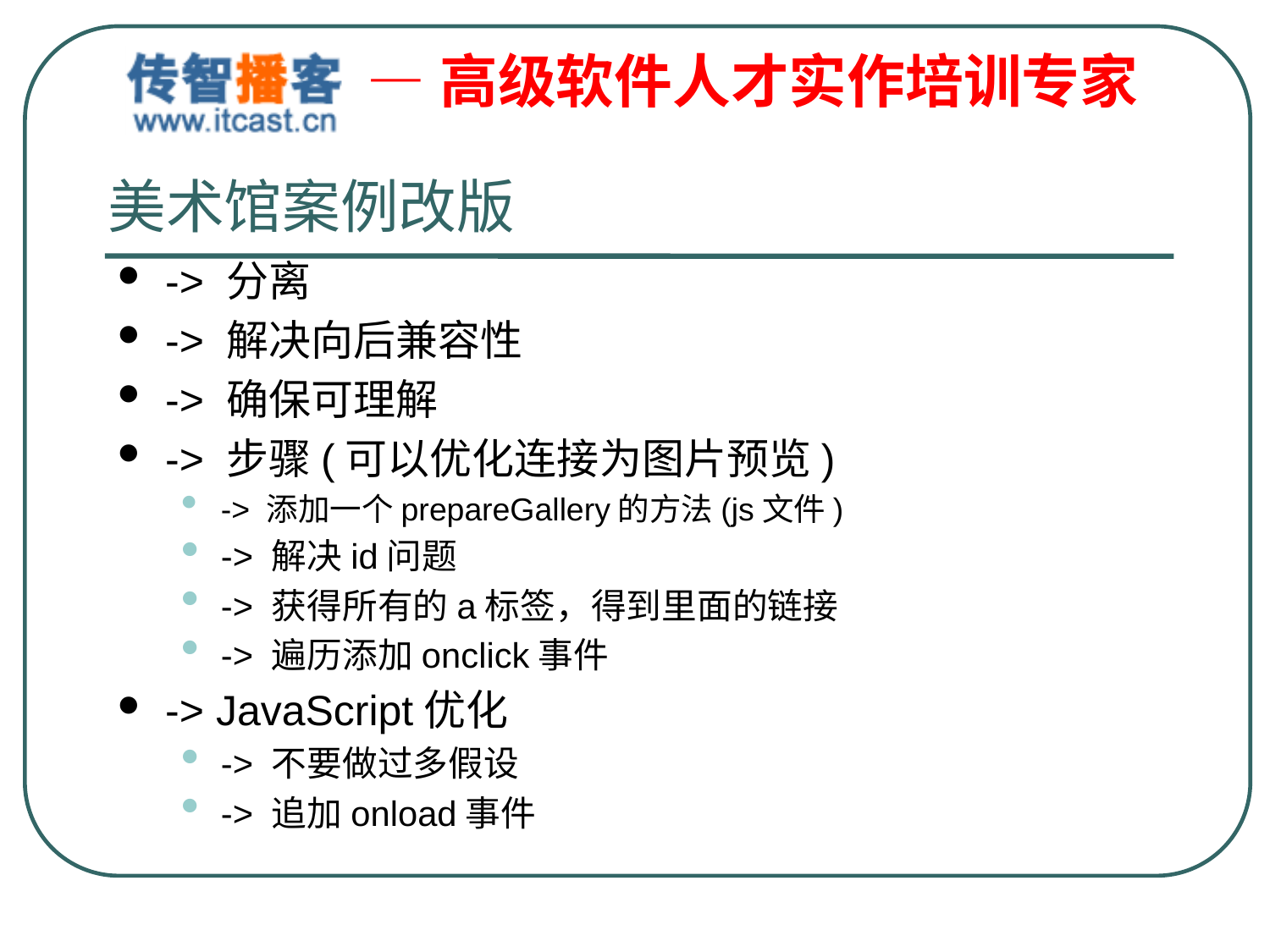

# 美术馆案例改版
-> 分离
-> 解决向后兼容性
-> 确保可理解
-> 步骤(可以优化连接为图片预览)
-> 添加一个prepareGallery的方法(js文件)
-> 解决id问题
-> 获得所有的a标签，得到里面的链接
-> 遍历添加onclick事件
-> JavaScript优化
-> 不要做过多假设
-> 追加onload事件